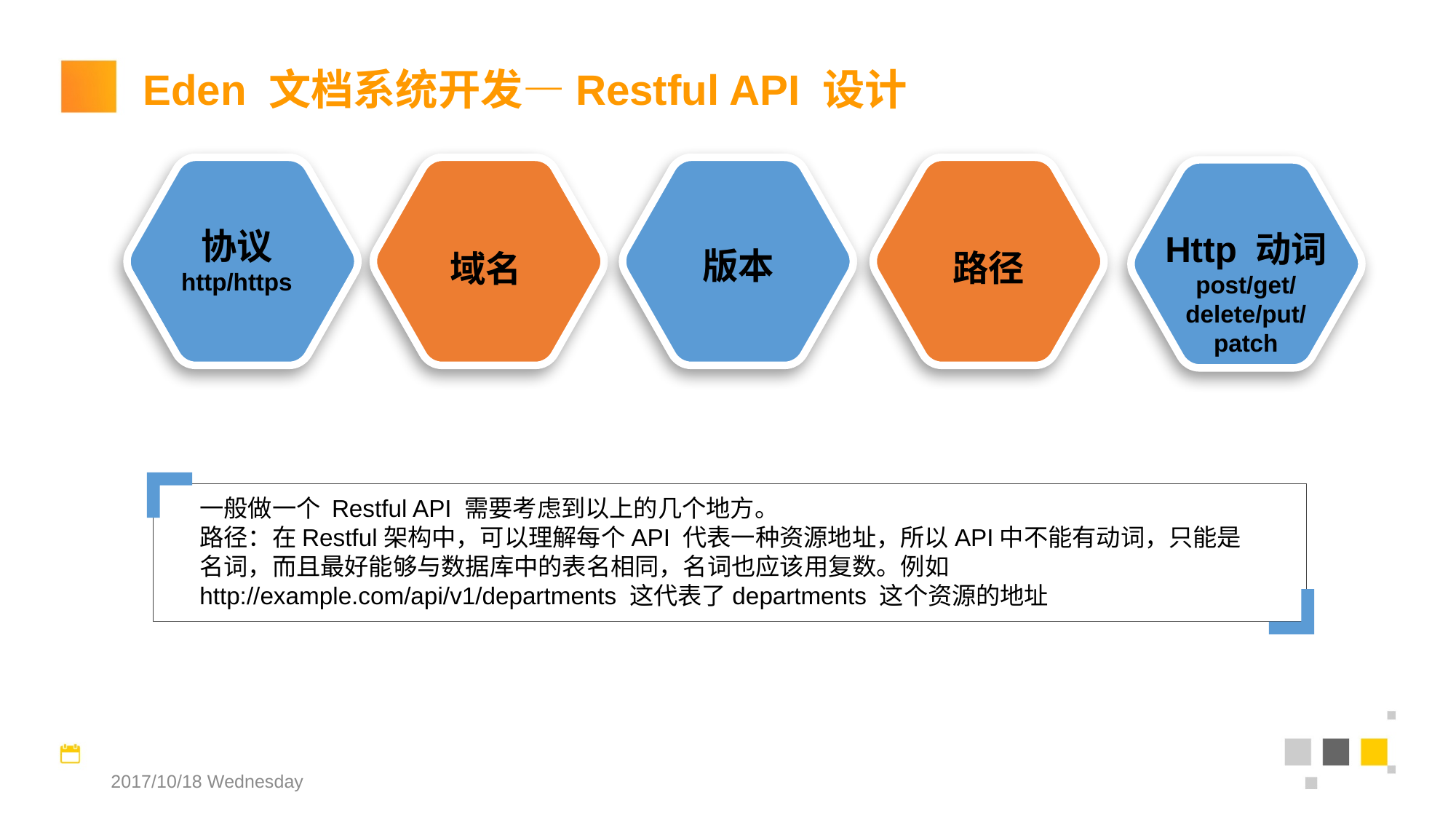

Eden 文档系统开发—Restful API 设计

协议
http/https
Http 动词
post/get/delete/put/patch
版本
路径
域名

一般做一个 Restful API 需要考虑到以上的几个地方。
路径：在Restful架构中，可以理解每个API 代表一种资源地址，所以API中不能有动词，只能是名词，而且最好能够与数据库中的表名相同，名词也应该用复数。例如 http://example.com/api/v1/departments 这代表了departments 这个资源的地址

2017/10/18 Wednesday
8